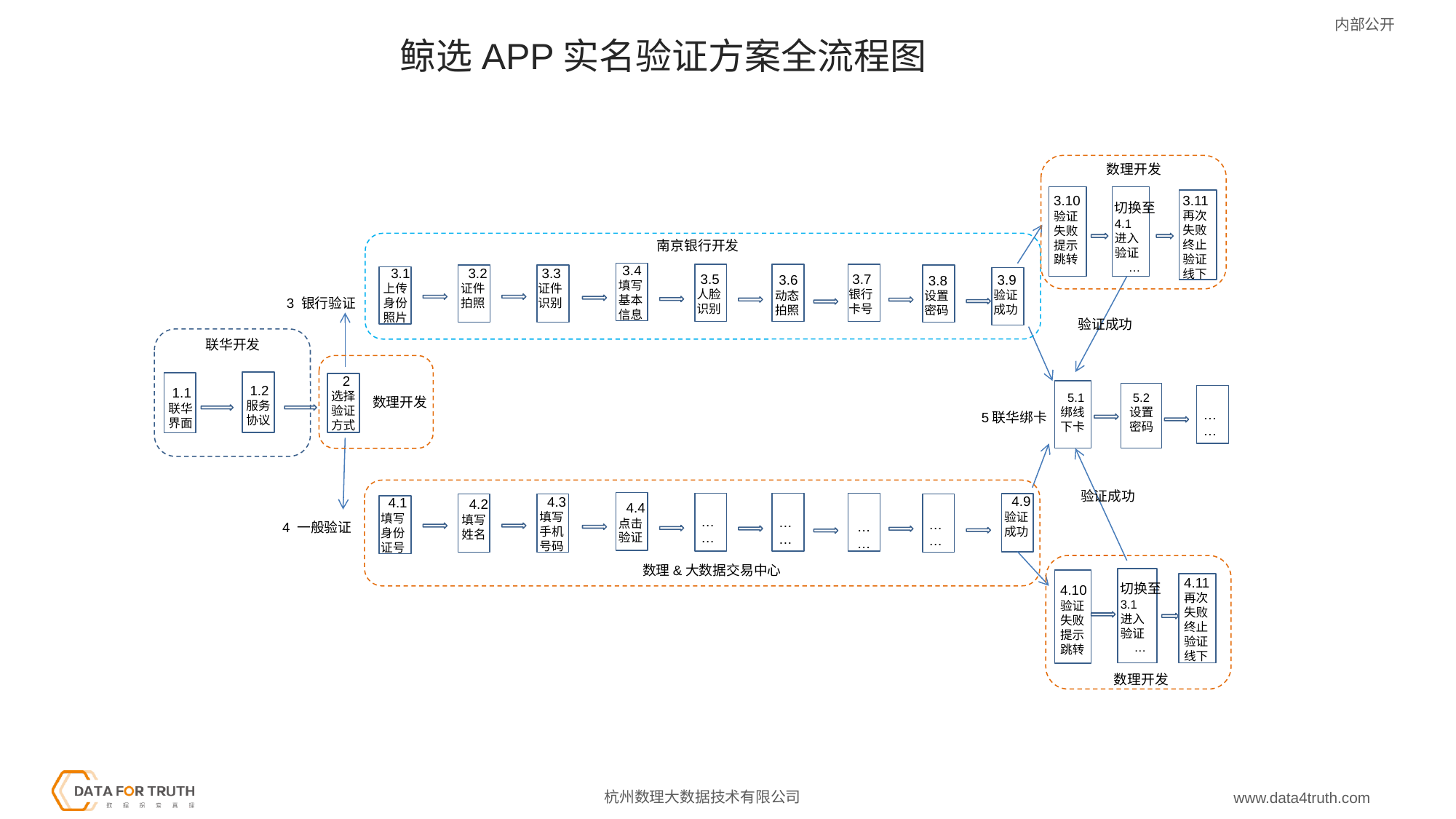

鲸选APP实名验证方案全流程图

数理开发
3.11
再次失败
终止
验证
线下

3.10
验证
失败
提示
跳转

切换至4.1
进入
验证
    …
南京银行开发

 3.4
填写
基本
信息
  3.1
上传
身份
照片
  3.2
证件
拍照
 3.3
证件
识别

 3.5
人脸识别
 3.7
银行卡号
 3.9
验证成功
 3.6
动态
拍照
 3.8
设置
密码

   3 银行验证

验证成功

   联华开发

   2
选择
验证
方式

 1.2
服务
协议
 1.1
联华界面

  5.1
绑线
下卡
 5.2
设置
密码

数理开发
……
5联华绑卡

验证成功
  4.9
验证成功
  4.3
填写
手机
号码
  4.1
填写
身份
证号
  4.2
填写
姓名

  4.4
点击
验证

……
……
……
……
   4 一般验证

数理&大数据交易中心
  4.10
验证
失败
提示跳转

4.11
再次失败
终止
验证
线下

切换至3.1
进入
验证
    …

数理开发